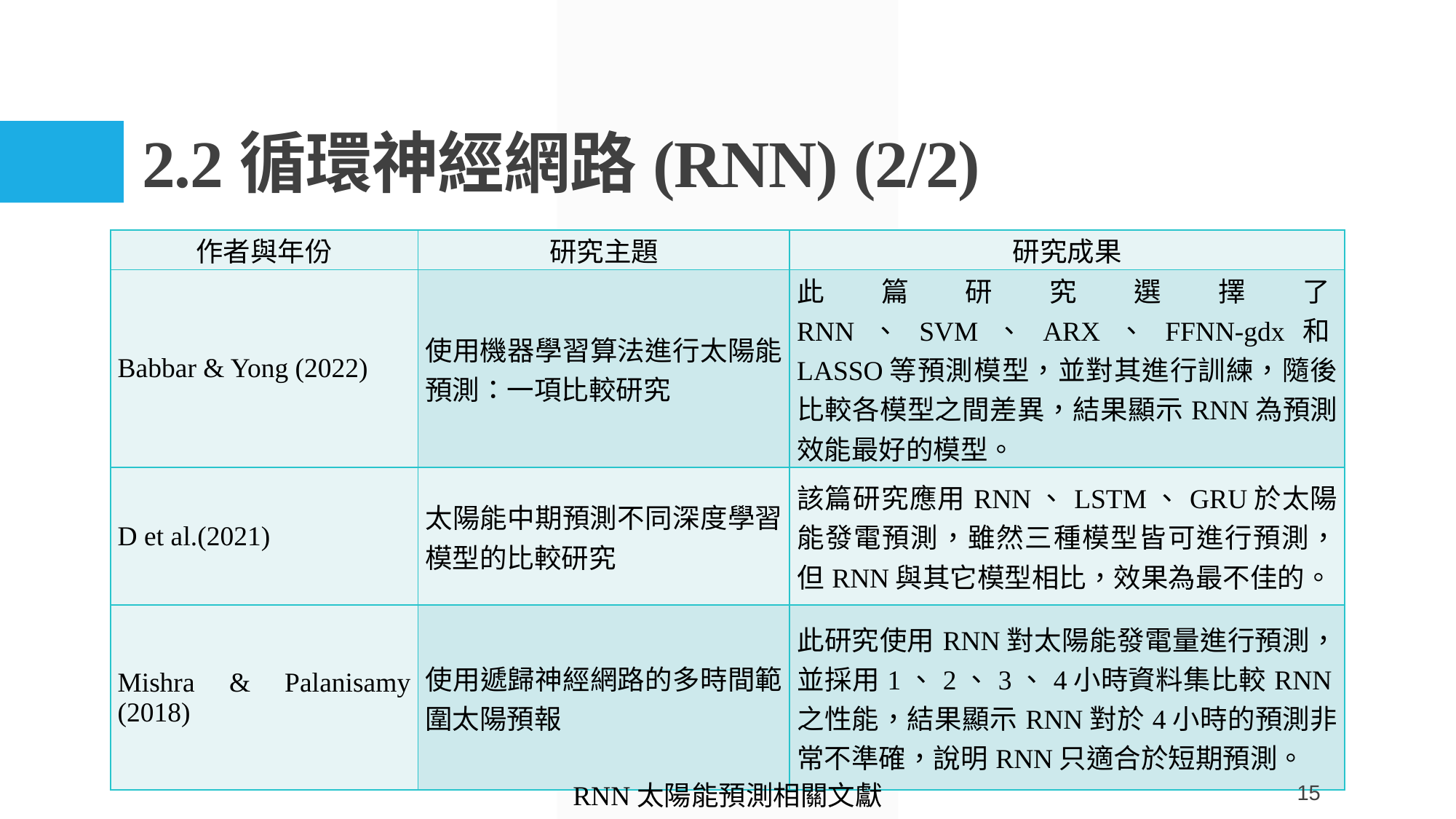

# 2.2循環神經網路(RNN) (2/2)
| 作者與年份 | 研究主題 | 研究成果 |
| --- | --- | --- |
| Babbar & Yong (2022) | 使用機器學習算法進行太陽能預測：一項比較研究 | 此篇研究選擇了RNN、SVM、ARX、FFNN-gdx和LASSO等預測模型，並對其進行訓練，隨後比較各模型之間差異，結果顯示RNN為預測效能最好的模型。 |
| D et al.(2021) | 太陽能中期預測不同深度學習模型的比較研究 | 該篇研究應用RNN、LSTM、GRU於太陽能發電預測，雖然三種模型皆可進行預測，但RNN與其它模型相比，效果為最不佳的。 |
| Mishra & Palanisamy (2018) | 使用遞歸神經網路的多時間範圍太陽預報 | 此研究使用RNN對太陽能發電量進行預測，並採用1、2、3、4小時資料集比較RNN之性能，結果顯示RNN對於4小時的預測非常不準確，說明RNN只適合於短期預測。 |
15
RNN太陽能預測相關文獻